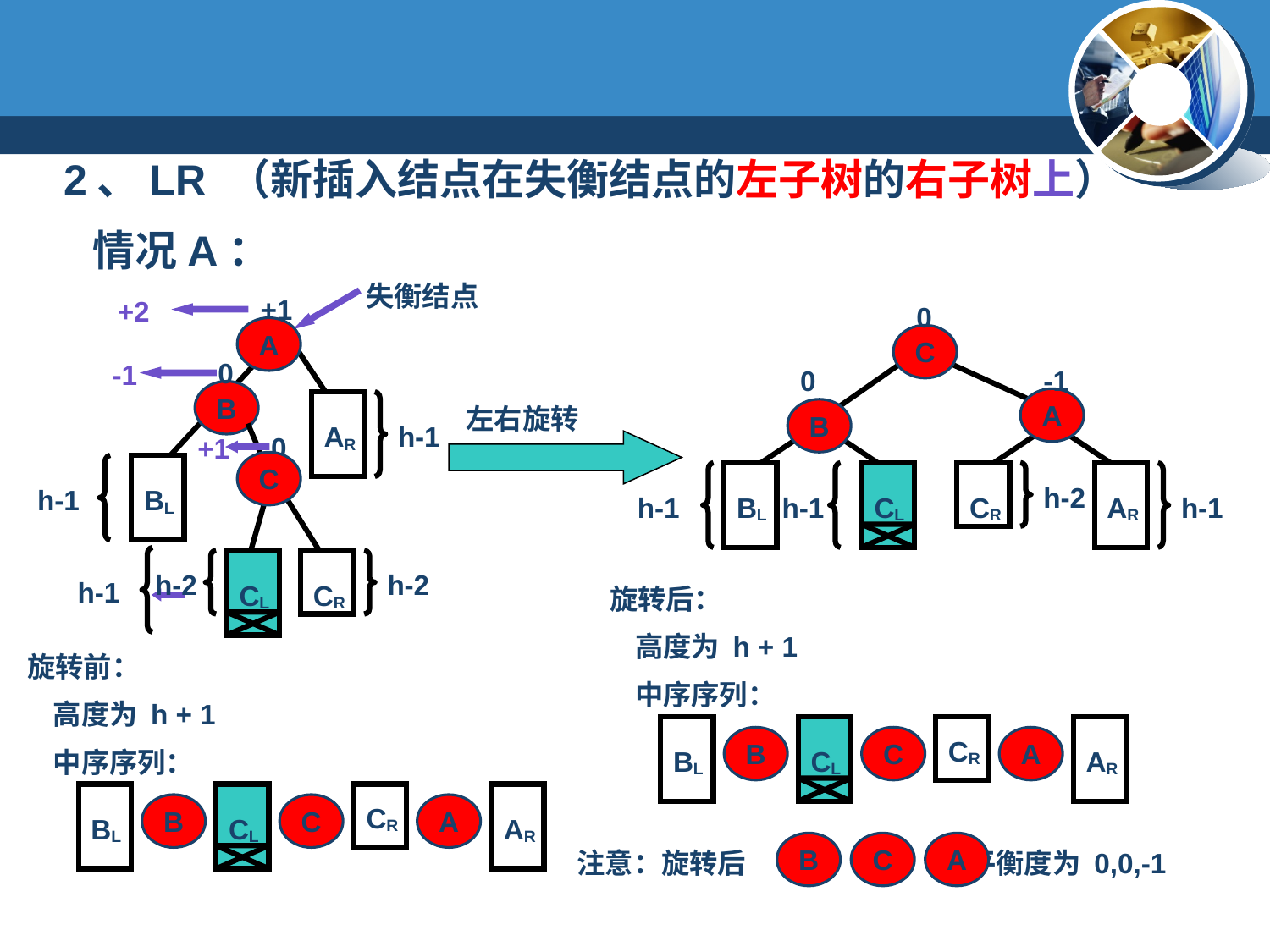

2、LR （新插入结点在失衡结点的左子树的右子树上）
  情况A：
失衡结点

+1
A

0

B

AR
h-1

0
C

h-1
BL

h-2
h-2
CL
CR
+2

-1

+1

0
C

0

-1
A
B

h-2
h-1
BL
h-1
CL
CR
AR
h-1
左右旋转

h-1

旋转后：
   高度为 h + 1
   中序序列：

B
C
CR
A
BL
CL
AR
B
C
A
注意：旋转后                                   平衡度为 0,0,-1
旋转前：
   高度为 h + 1
   中序序列：

B
C
CR
A
BL
CL
AR